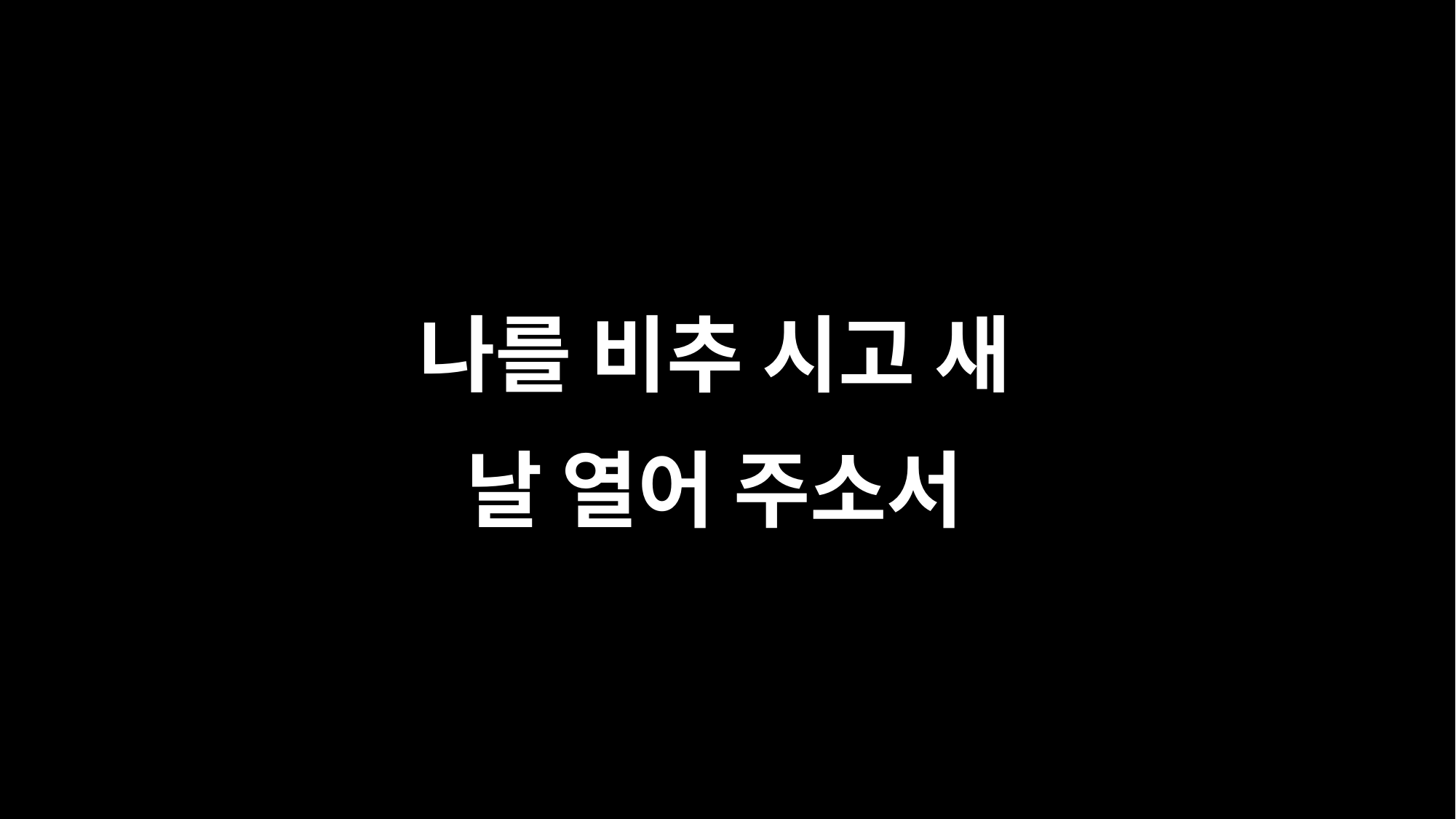

나를 비추 시고 새
날 열어 주소서